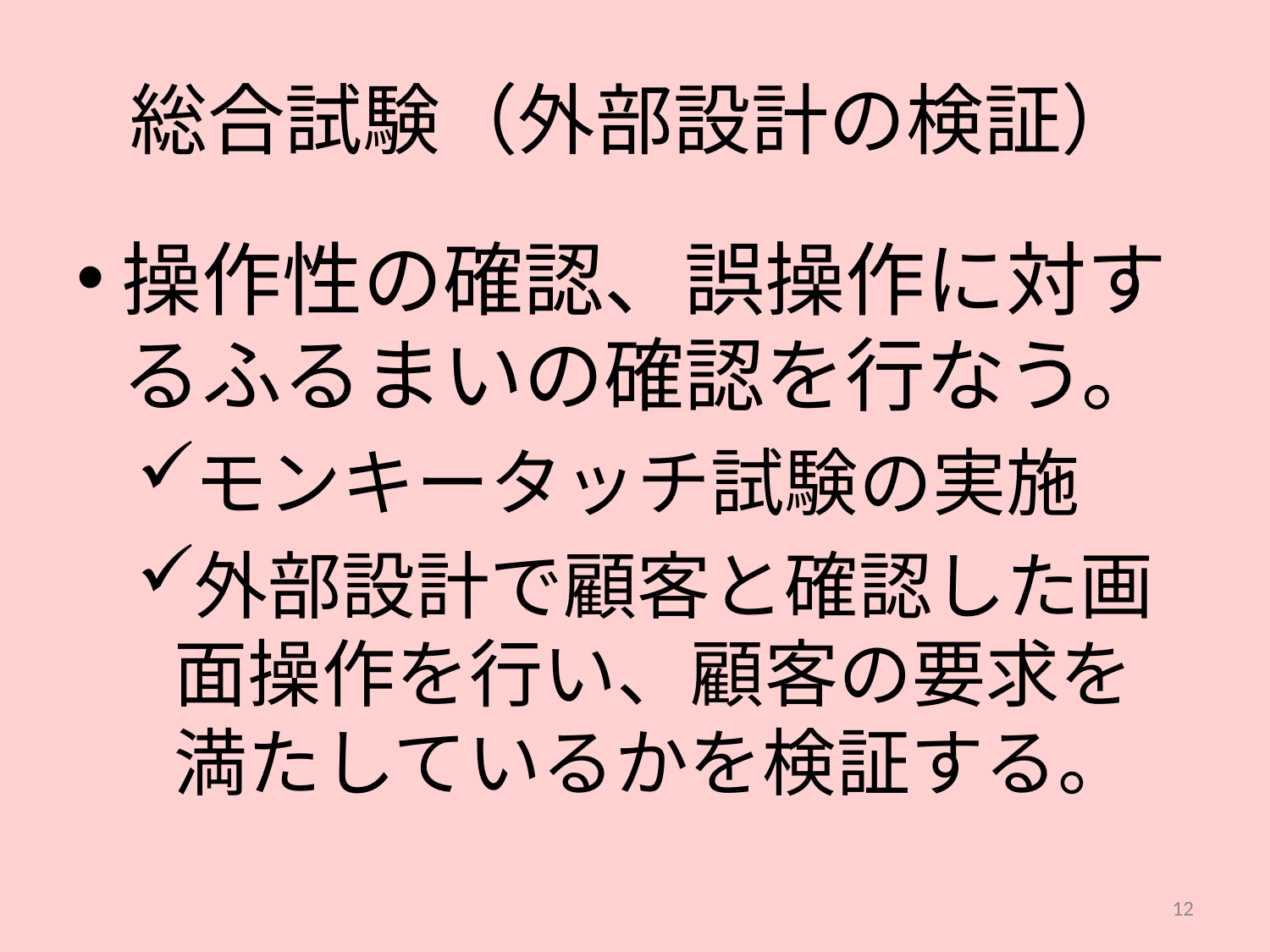

# 総合試験（外部設計の検証）
操作性の確認、誤操作に対するふるまいの確認を行なう。
モンキータッチ試験の実施
外部設計で顧客と確認した画面操作を行い、顧客の要求を満たしているかを検証する。
12